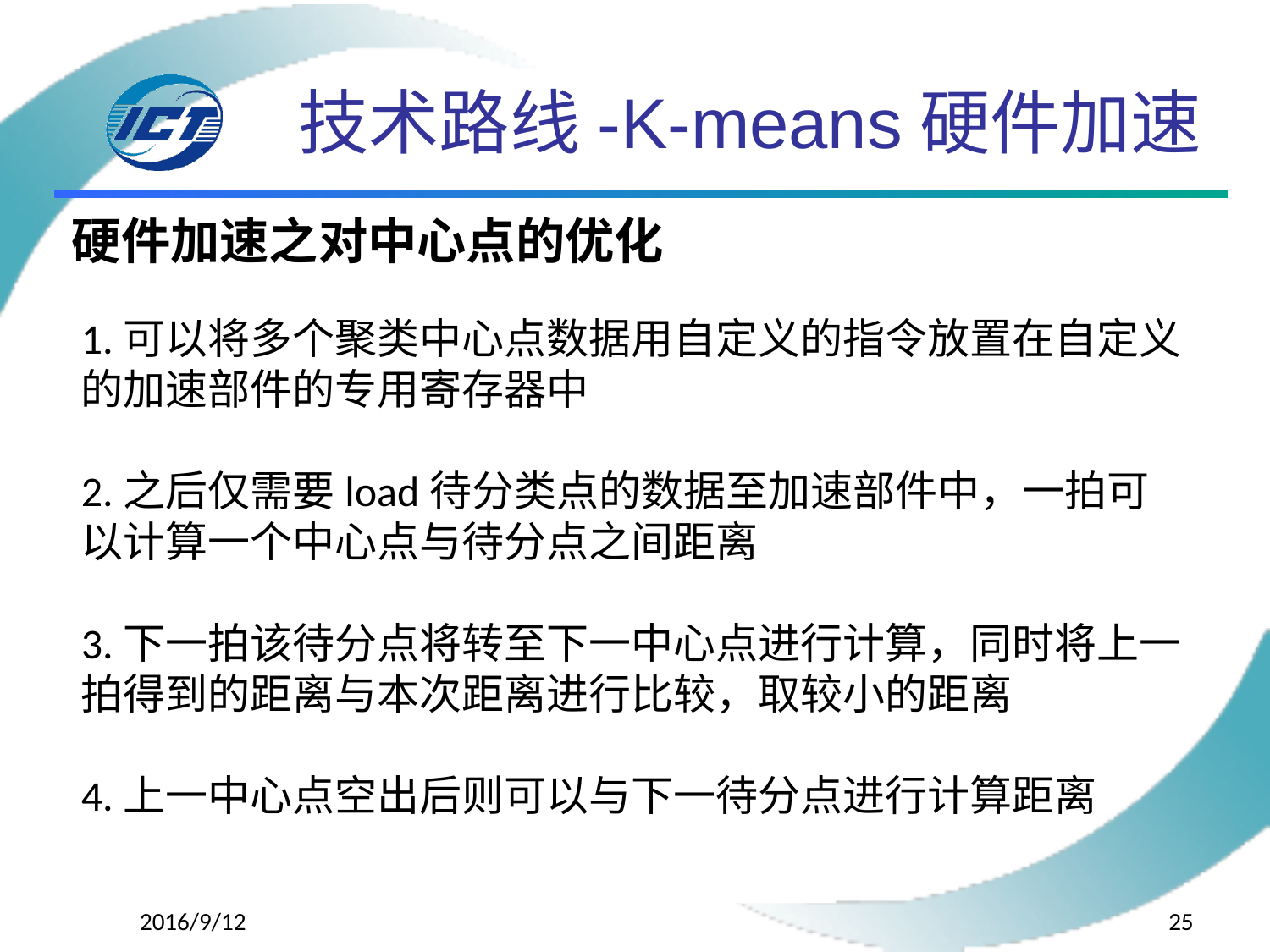

# 技术路线-K-means硬件加速
硬件加速之对中心点的优化
1.可以将多个聚类中心点数据用自定义的指令放置在自定义的加速部件的专用寄存器中

2.之后仅需要load待分类点的数据至加速部件中，一拍可以计算一个中心点与待分点之间距离

3.下一拍该待分点将转至下一中心点进行计算，同时将上一拍得到的距离与本次距离进行比较，取较小的距离

4.上一中心点空出后则可以与下一待分点进行计算距离
2016/9/12
25